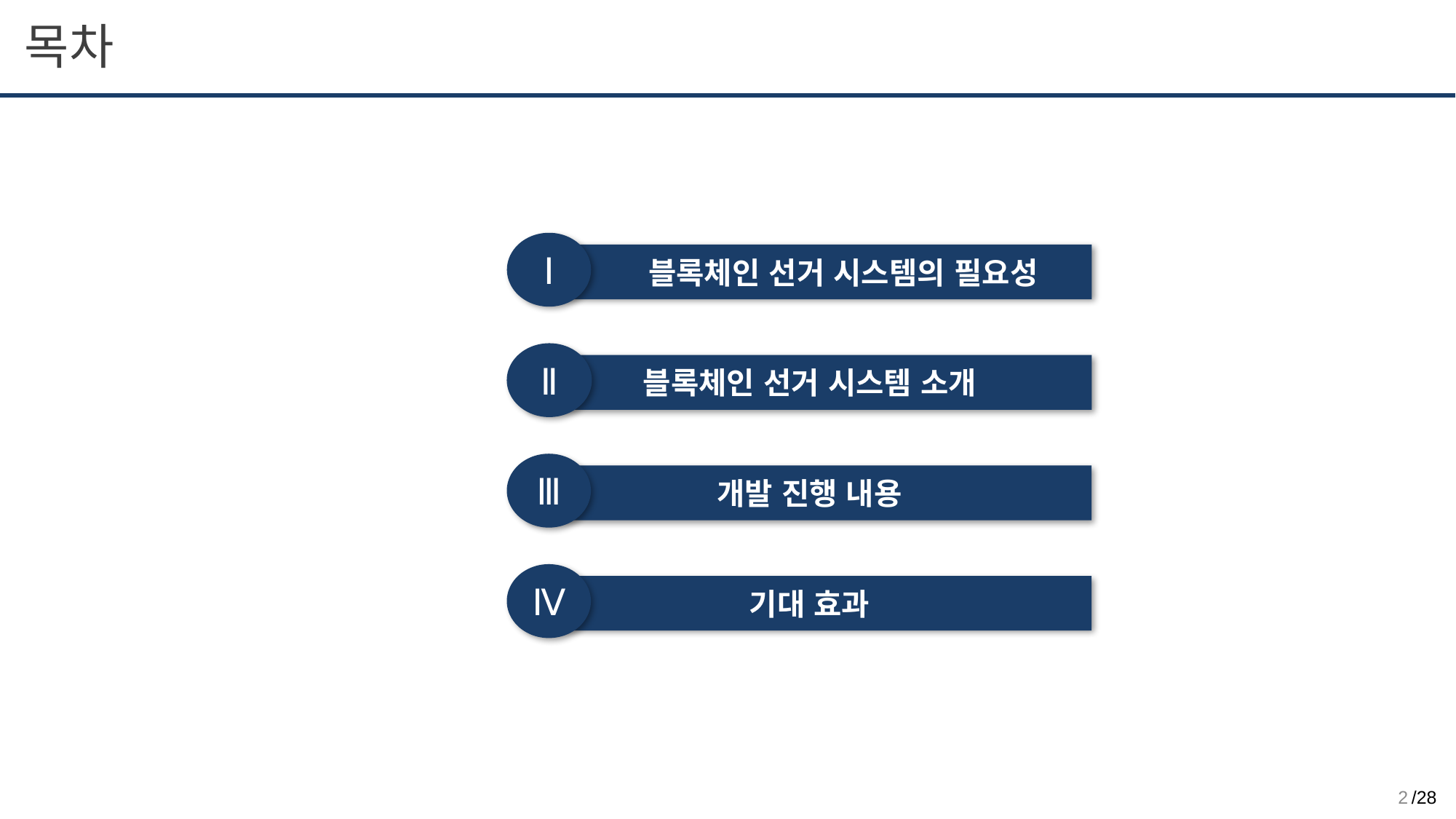

목차
Ⅰ
       블록체인 선거 시스템의 필요성
Ⅱ
블록체인 선거 시스템 소개
Ⅲ
개발 진행 내용
Ⅳ
기대 효과
2